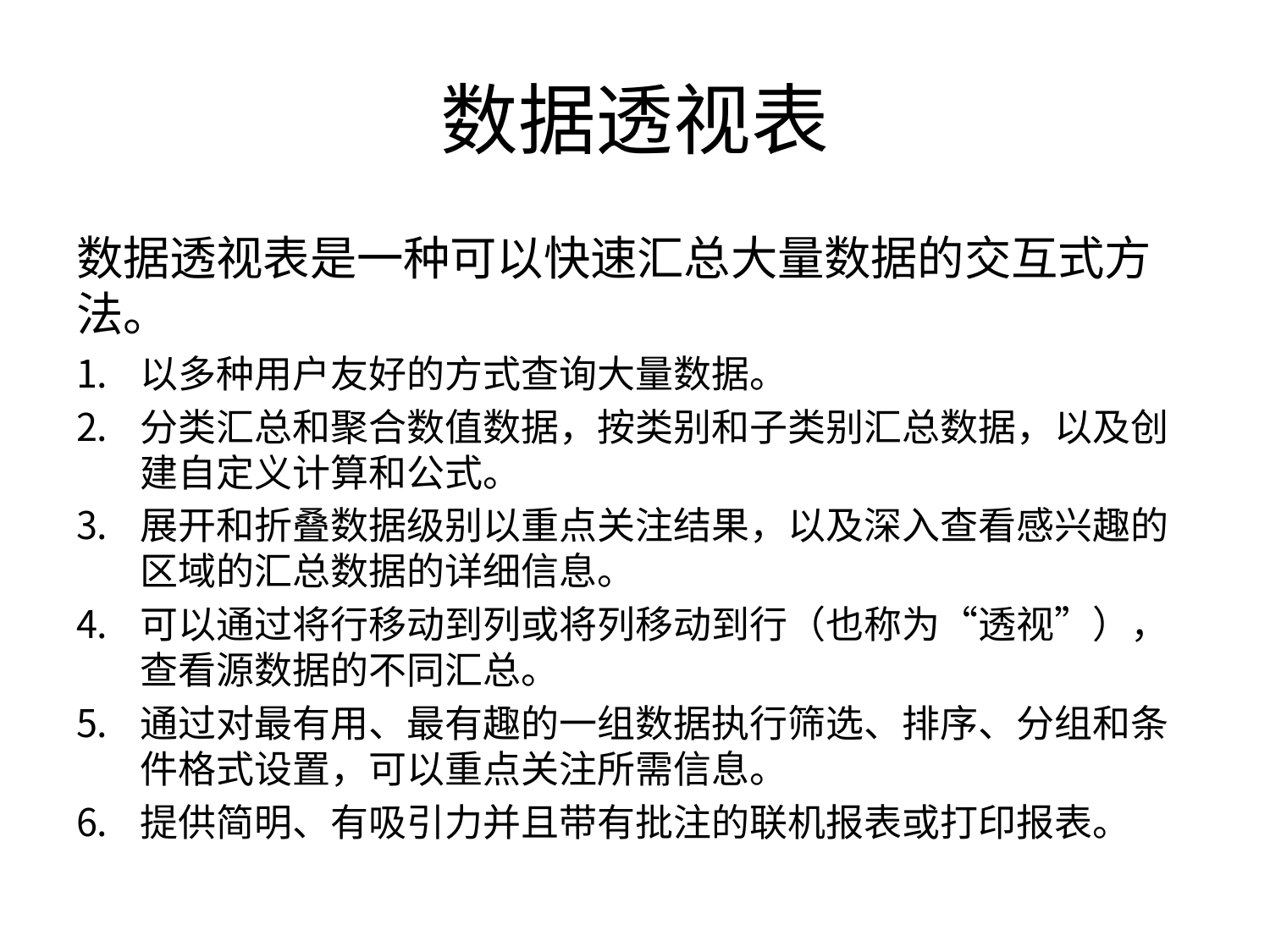

# 数据透视表
数据透视表是一种可以快速汇总大量数据的交互式方法。
以多种用户友好的方式查询大量数据。
分类汇总和聚合数值数据，按类别和子类别汇总数据，以及创建自定义计算和公式。
展开和折叠数据级别以重点关注结果，以及深入查看感兴趣的区域的汇总数据的详细信息。
可以通过将行移动到列或将列移动到行（也称为“透视”），查看源数据的不同汇总。
通过对最有用、最有趣的一组数据执行筛选、排序、分组和条件格式设置，可以重点关注所需信息。
提供简明、有吸引力并且带有批注的联机报表或打印报表。